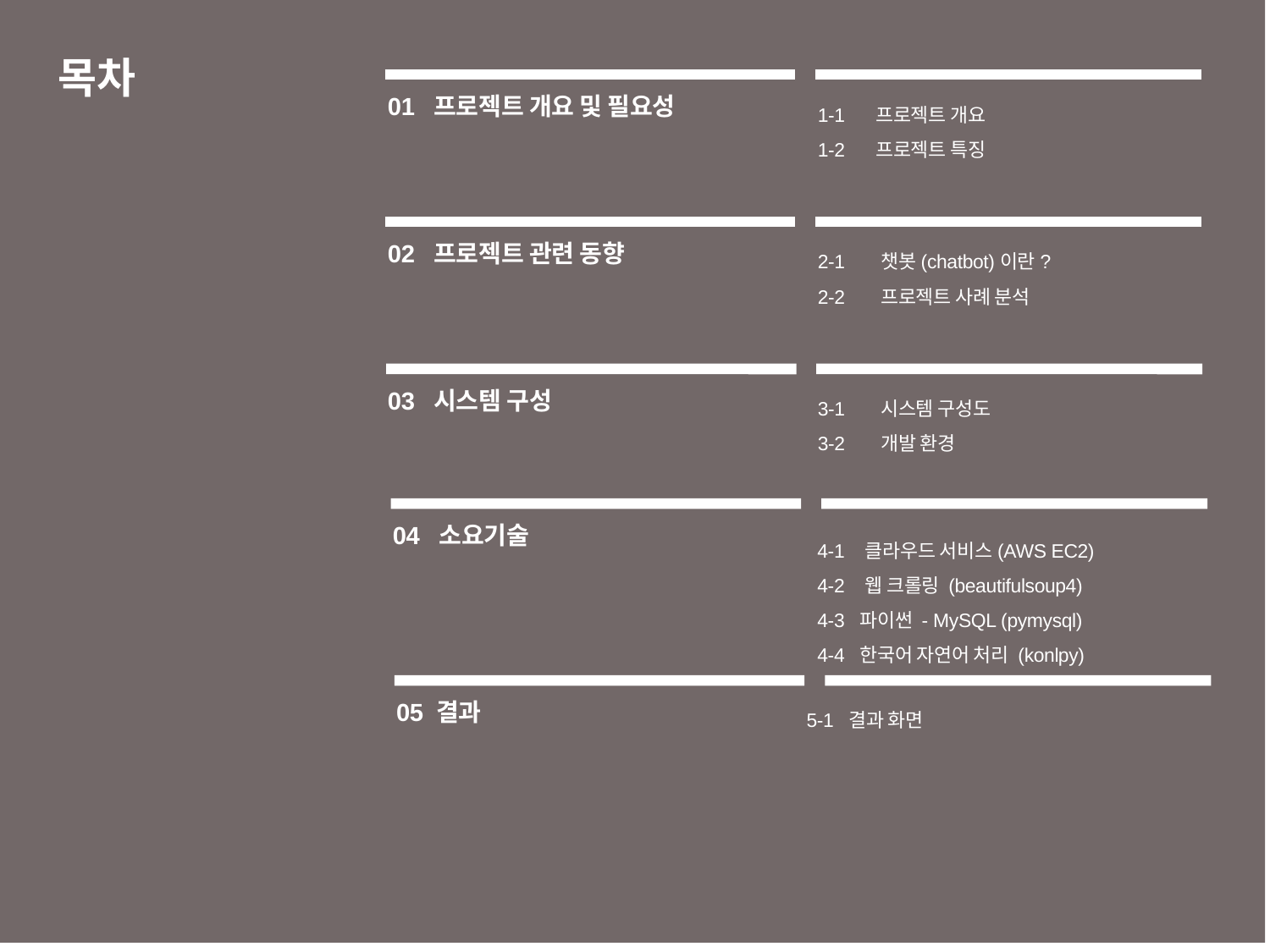

# 목차
01  프로젝트 개요 및 필요성
1-1     프로젝트 개요
1-2     프로젝트 특징
02  프로젝트 관련 동향
2-1      챗봇(chatbot)이란?
2-2      프로젝트 사례 분석
03  시스템 구성
3-1      시스템 구성도
3-2      개발 환경
04  소요기술
4-1   클라우드 서비스(AWS EC2)
4-2   웹 크롤링 (beautifulsoup4)
4-3  파이썬 - MySQL (pymysql)
4-4  한국어 자연어 처리 (konlpy)
05 결과
5-1  결과 화면